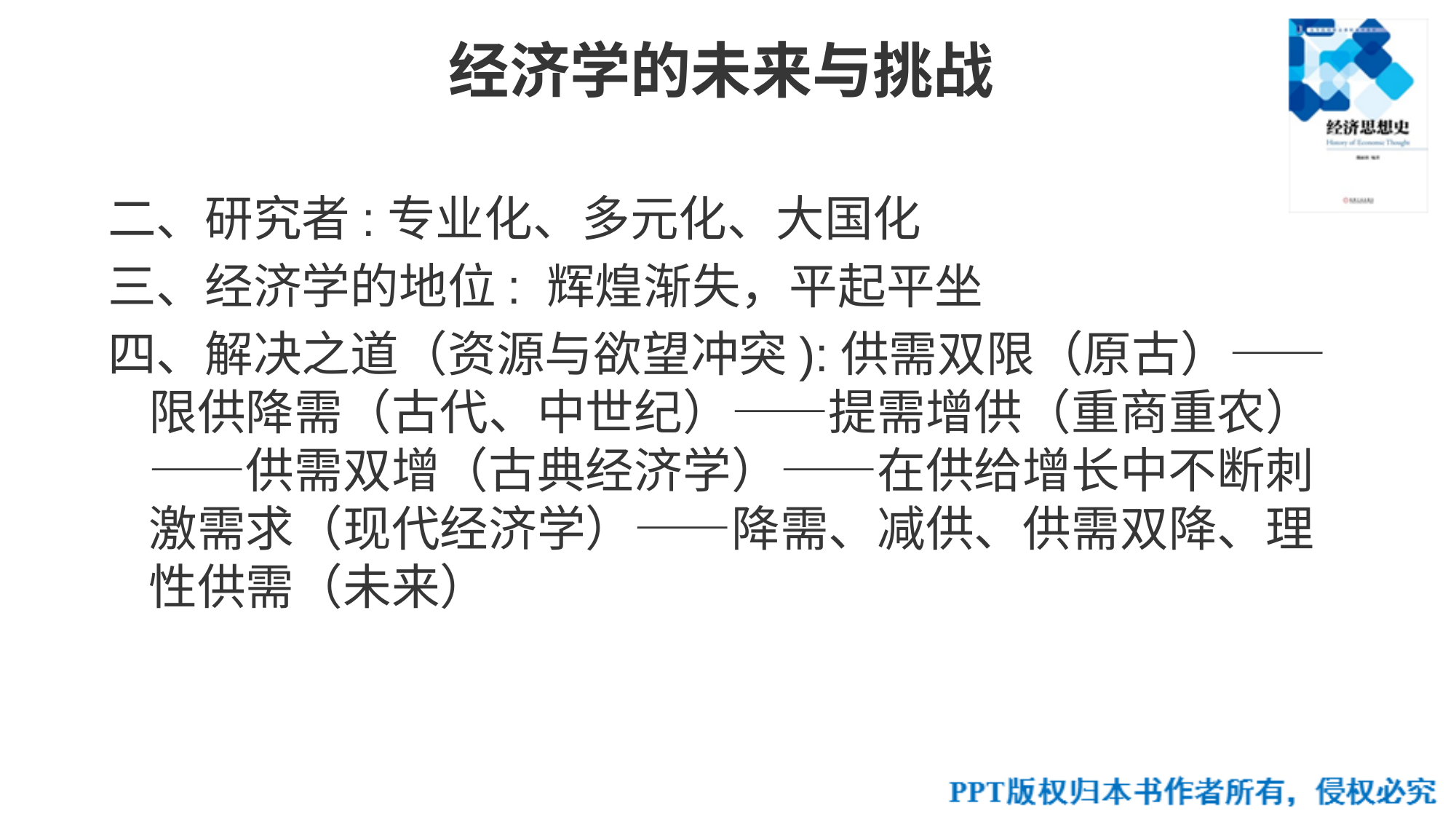

# 经济学的未来与挑战
二、研究者:专业化、多元化、大国化
三、经济学的地位: 辉煌渐失，平起平坐
四、解决之道（资源与欲望冲突):供需双限（原古）——限供降需（古代、中世纪）——提需增供（重商重农）——供需双增（古典经济学）——在供给增长中不断刺激需求（现代经济学）——降需、减供、供需双降、理性供需（未来）